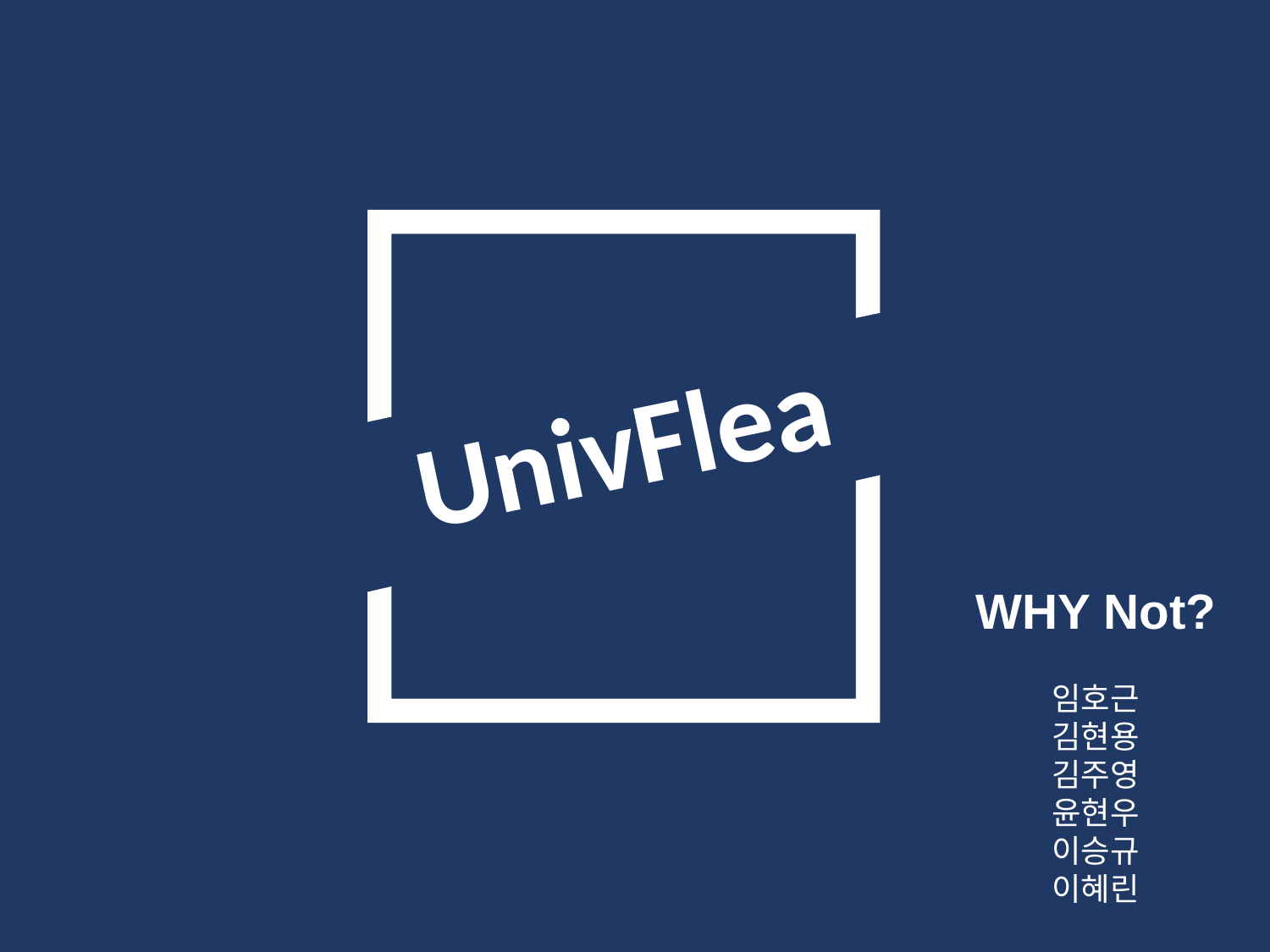

# UnivFlea

WHY Not?
임호근
김현용
김주영
윤현우
이승규
이혜린